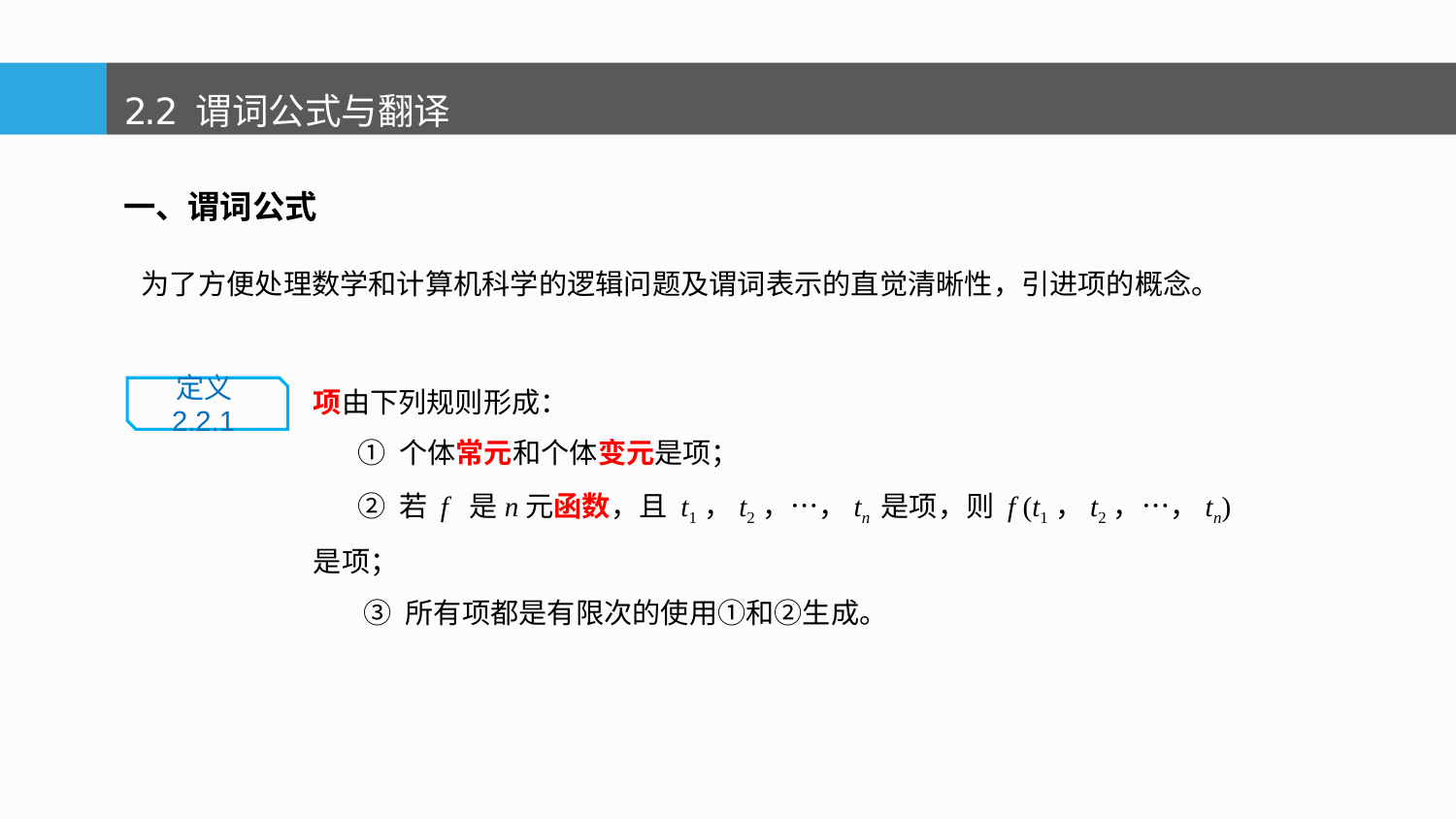

2.2 谓词公式与翻译

一、谓词公式
为了方便处理数学和计算机科学的逻辑问题及谓词表示的直觉清晰性，引进项的概念。
项由下列规则形成：
       ① 个体常元和个体变元是项；
       ② 若 f  是n元函数，且 t1，t2，…，tn 是项，则 f (t1，t2，…，tn)是项；
        ③ 所有项都是有限次的使用①和②生成。
定义2.2.1